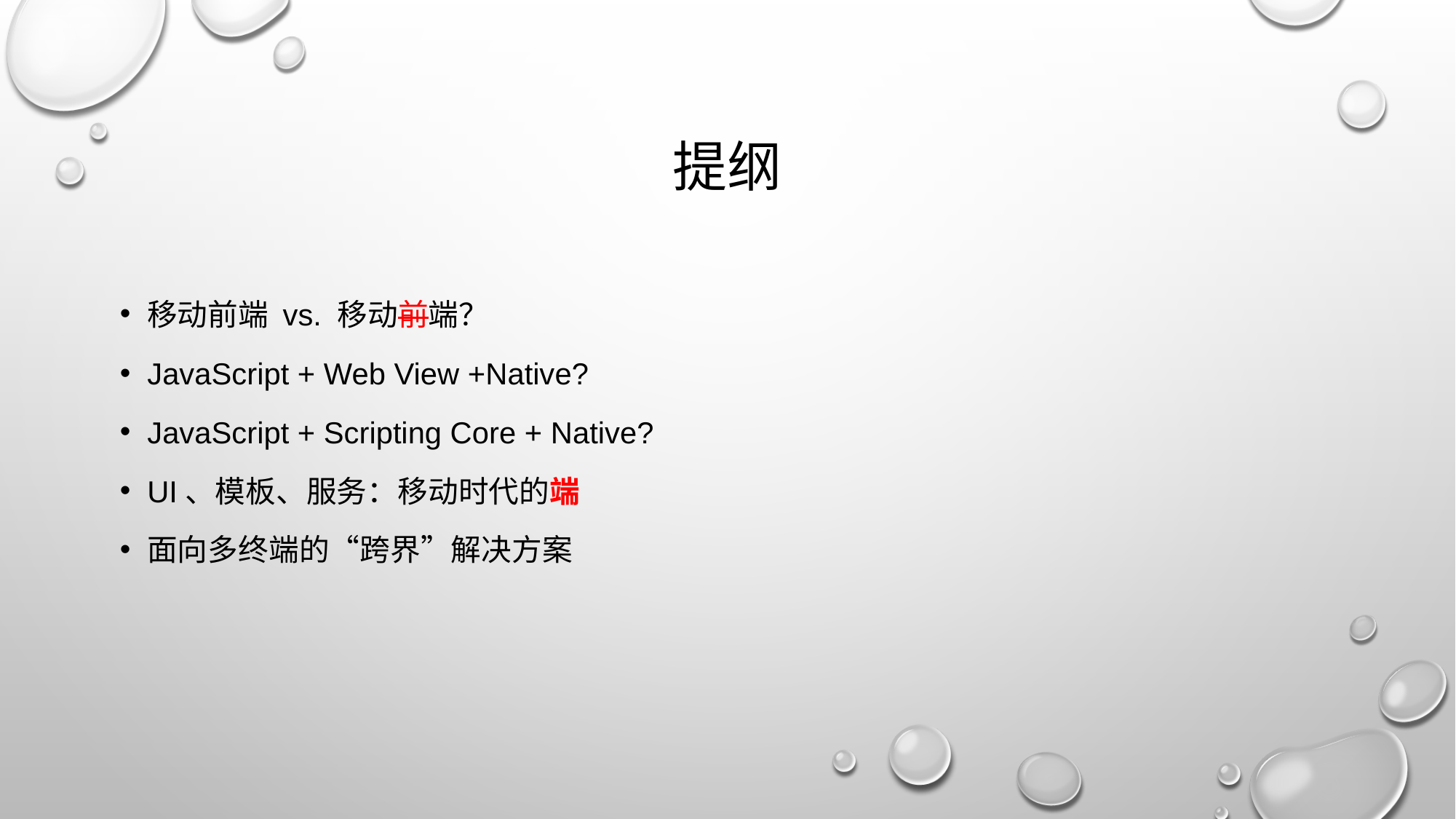

# 提纲
移动前端 vs. 移动前端？
JavaScript + Web View +Native?
JavaScript + Scripting Core + Native?
UI、模板、服务：移动时代的端
面向多终端的“跨界”解决方案